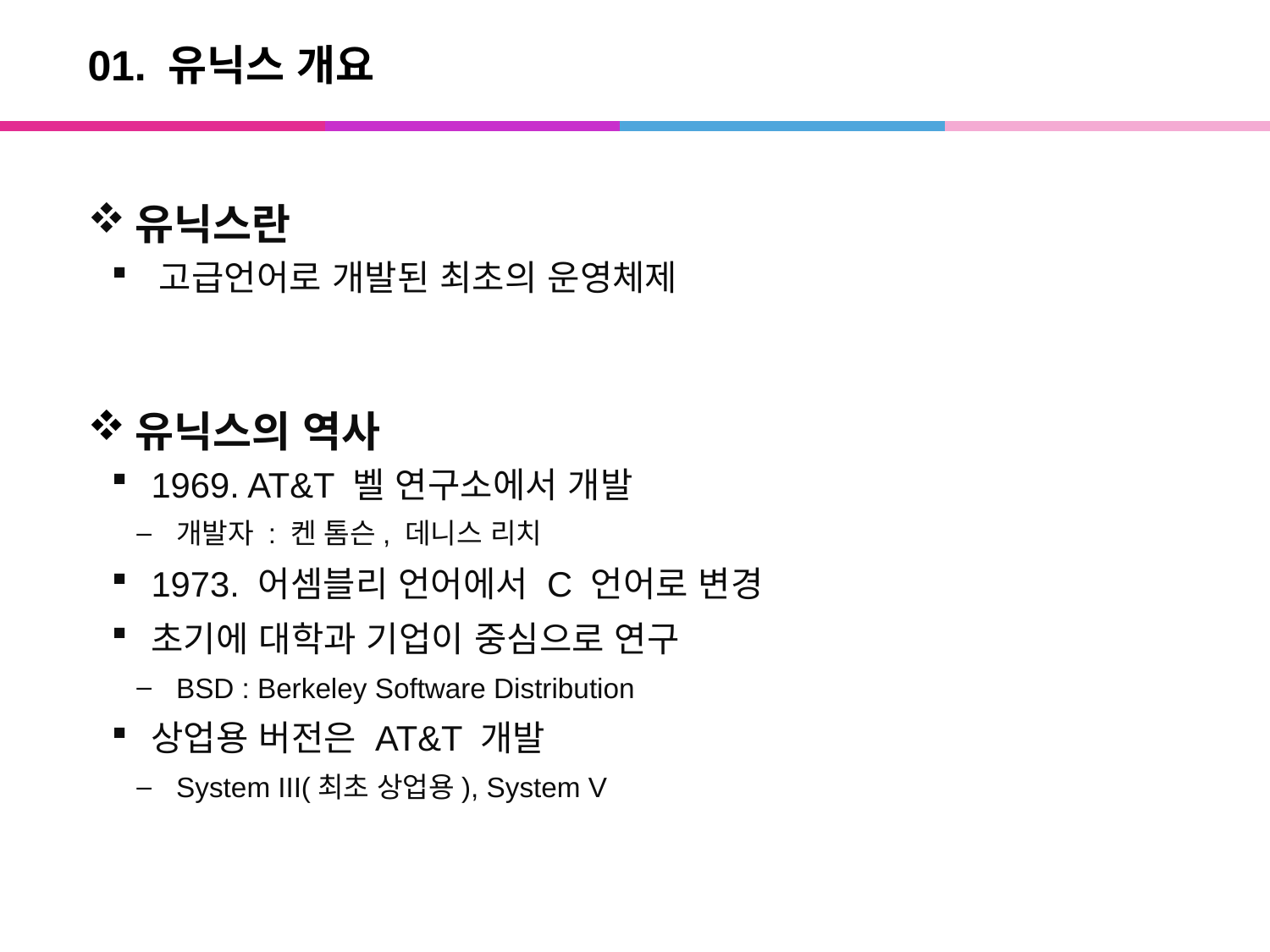

# 01. 유닉스 개요
유닉스란
고급언어로 개발된 최초의 운영체제

유닉스의 역사
1969. AT&T 벨 연구소에서 개발
개발자 : 켄 톰슨, 데니스 리치
1973. 어셈블리 언어에서 C 언어로 변경
초기에 대학과 기업이 중심으로 연구
BSD : Berkeley Software Distribution
상업용 버전은 AT&T 개발
System III(최초 상업용), System V